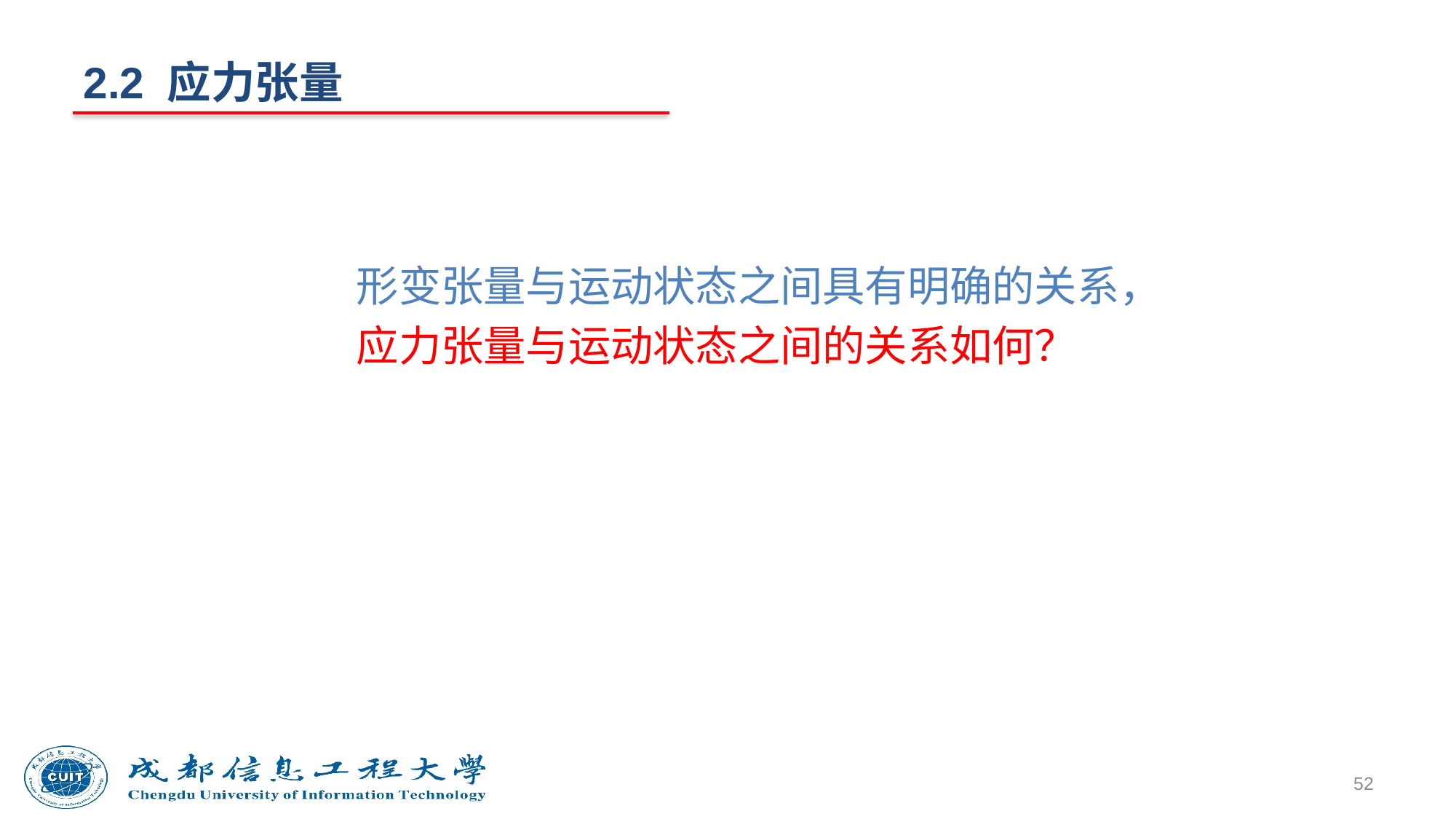

# 2.2 应力张量

形变张量与运动状态之间具有明确的关系，
应力张量与运动状态之间的关系如何？
52